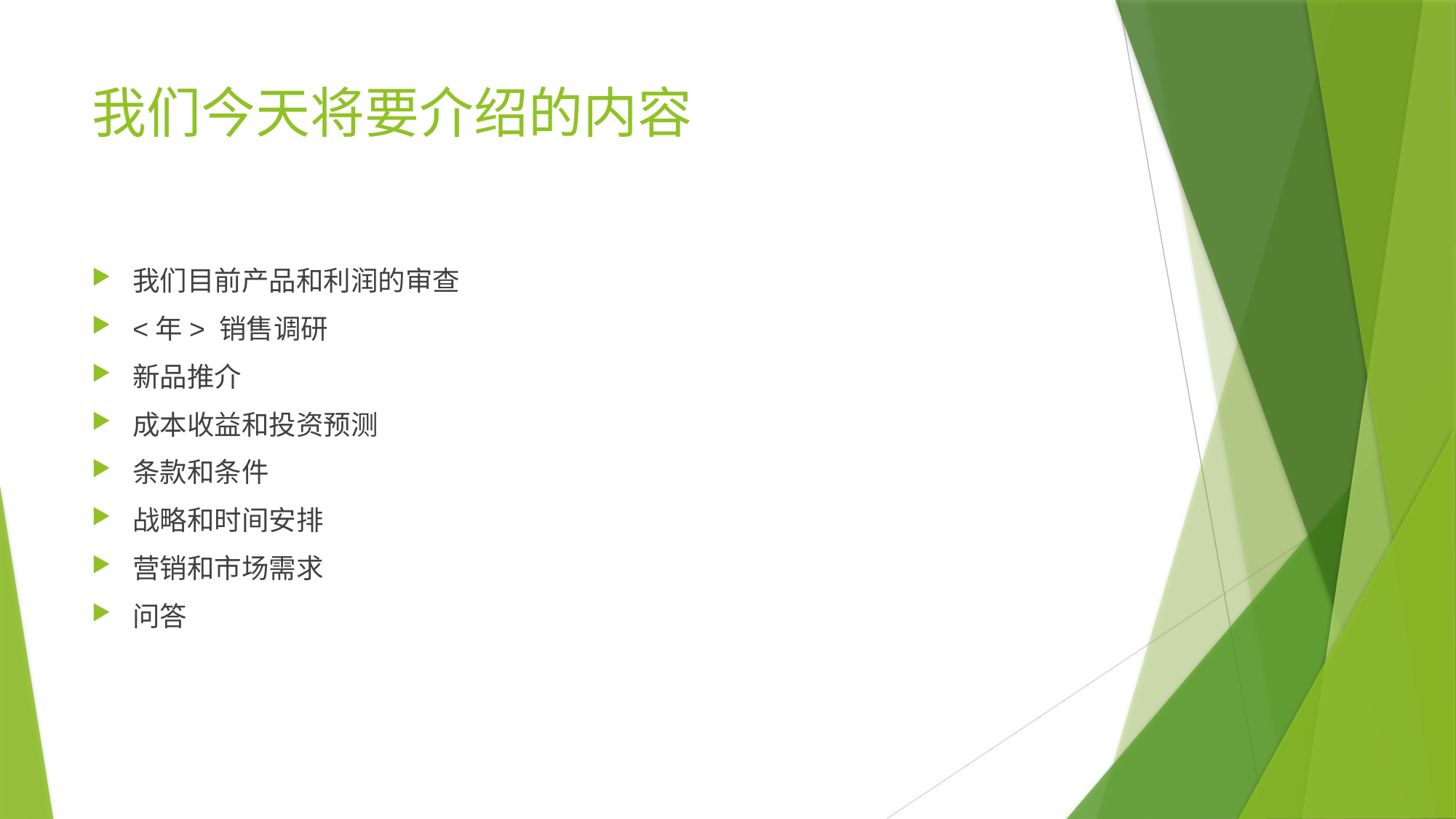

# 我们今天将要介绍的内容
我们目前产品和利润的审查
<年> 销售调研
新品推介
成本收益和投资预测
条款和条件
战略和时间安排
营销和市场需求
问答